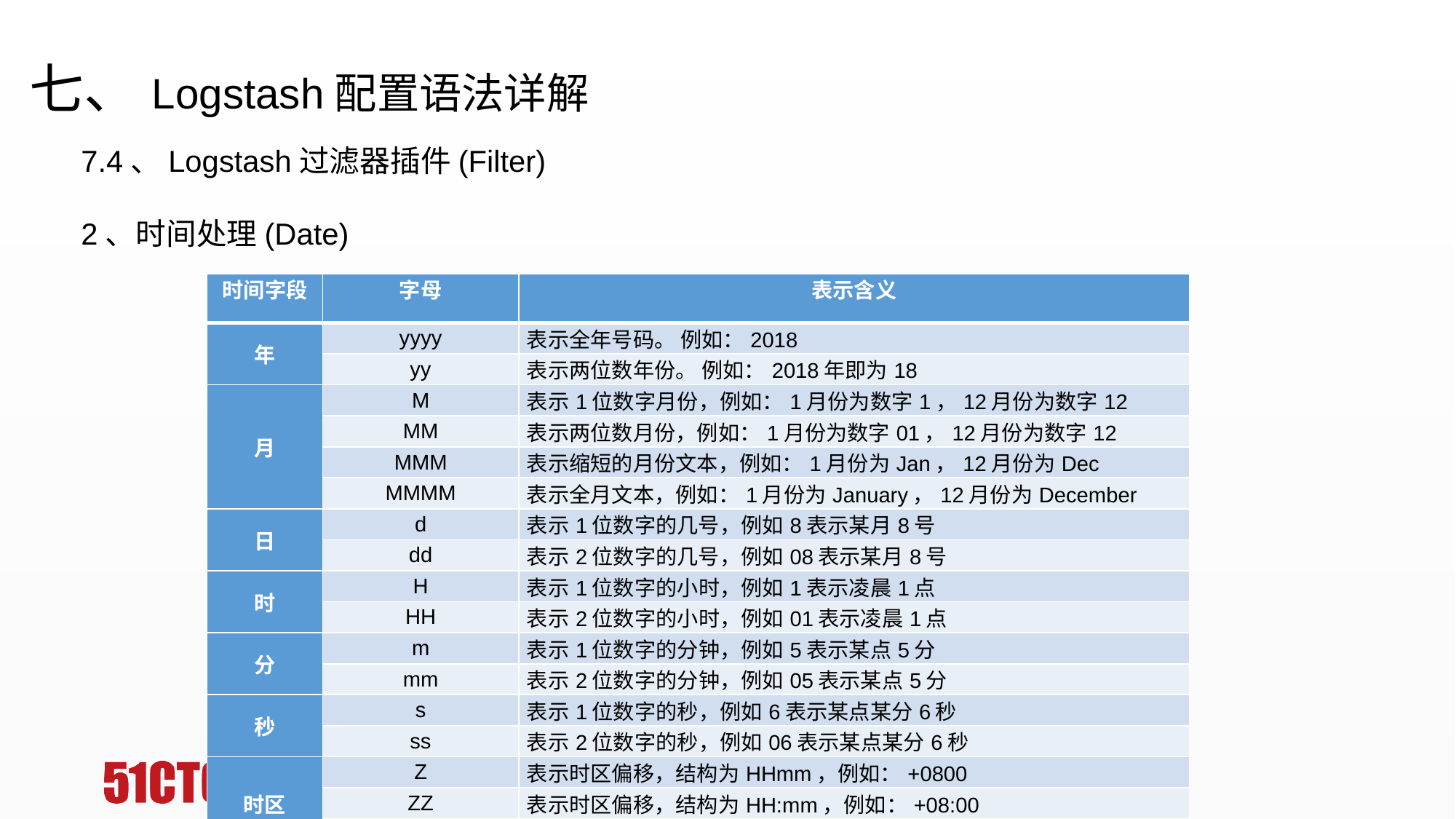

# 七、Logstash配置语法详解
7.4、Logstash过滤器插件(Filter)

2、时间处理(Date)

| 时间字段 | 字母 | 表示含义 |
| --- | --- | --- |
| 年 | yyyy | 表示全年号码。 例如：2018 |
|  | yy | 表示两位数年份。 例如：2018年即为18 |
| 月 | M | 表示1位数字月份，例如：1月份为数字1，12月份为数字12 |
|  | MM | 表示两位数月份，例如：1月份为数字01，12月份为数字12 |
|  | MMM | 表示缩短的月份文本，例如：1月份为Jan，12月份为Dec |
|  | MMMM | 表示全月文本，例如：1月份为January，12月份为December |
| 日 | d | 表示1位数字的几号，例如8表示某月8号 |
|  | dd | 表示2位数字的几号，例如08表示某月8号 |
| 时 | H | 表示1位数字的小时，例如1表示凌晨1点 |
|  | HH | 表示2位数字的小时，例如01表示凌晨1点 |
| 分 | m | 表示1位数字的分钟，例如5表示某点5分 |
|  | mm | 表示2位数字的分钟，例如05表示某点5分 |
| 秒 | s | 表示1位数字的秒，例如6表示某点某分6秒 |
|  | ss | 表示2位数字的秒，例如06表示某点某分6秒 |
| 时区 | Z | 表示时区偏移，结构为HHmm，例如：+0800 |
|  | ZZ | 表示时区偏移，结构为HH:mm，例如：+08:00 |
|  | ZZZ | 表示时区身份，例如Asia/Shanghai |